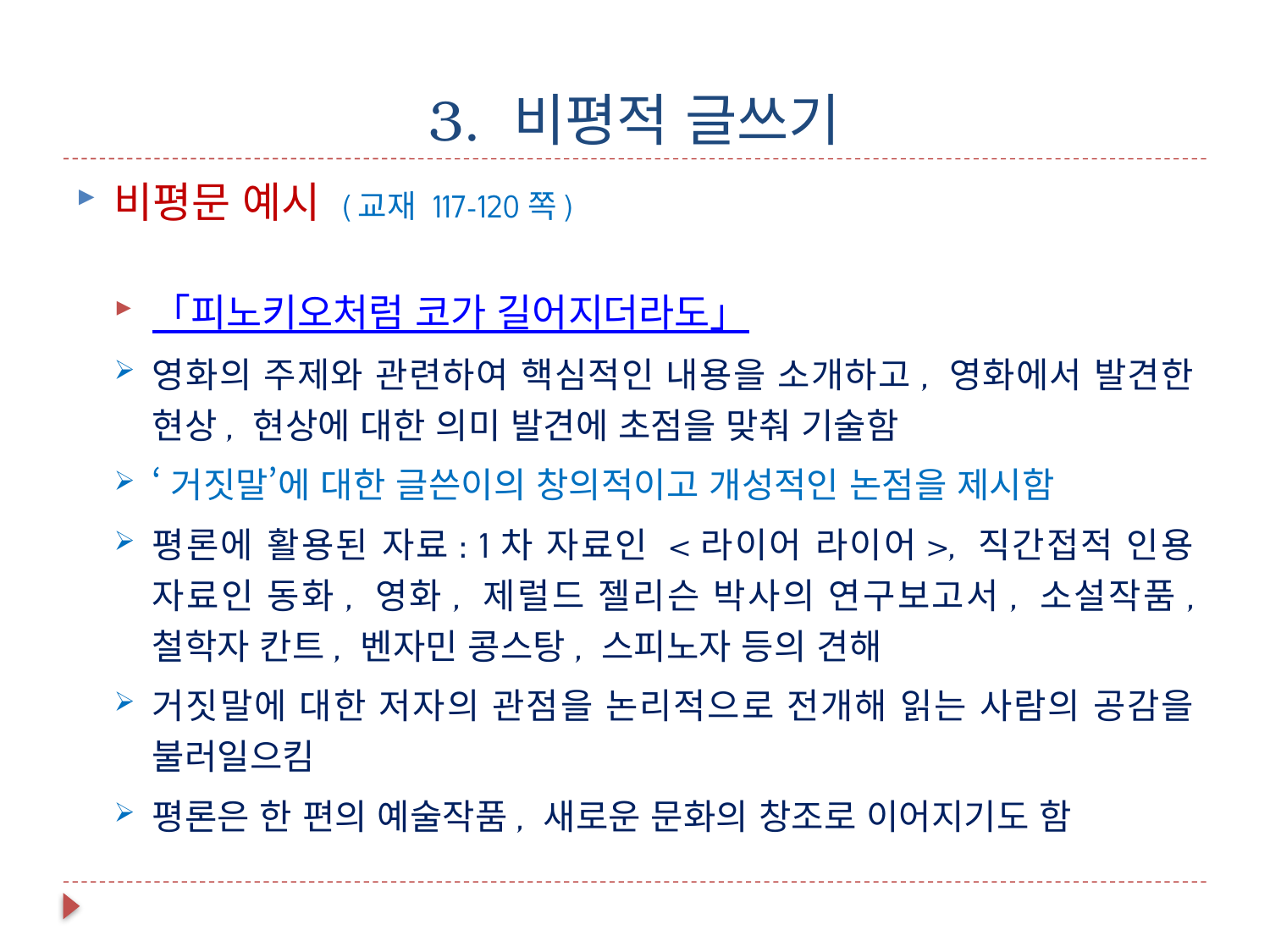

# 3. 비평적 글쓰기
비평문 예시 (교재 117-120쪽)

「피노키오처럼 코가 길어지더라도」
영화의 주제와 관련하여 핵심적인 내용을 소개하고, 영화에서 발견한 현상, 현상에 대한 의미 발견에 초점을 맞춰 기술함
‘거짓말’에 대한 글쓴이의 창의적이고 개성적인 논점을 제시함
평론에 활용된 자료: 1차 자료인 <라이어 라이어>, 직간접적 인용 자료인 동화, 영화, 제럴드 젤리슨 박사의 연구보고서, 소설작품, 철학자 칸트, 벤자민 콩스탕, 스피노자 등의 견해
거짓말에 대한 저자의 관점을 논리적으로 전개해 읽는 사람의 공감을 불러일으킴
평론은 한 편의 예술작품, 새로운 문화의 창조로 이어지기도 함